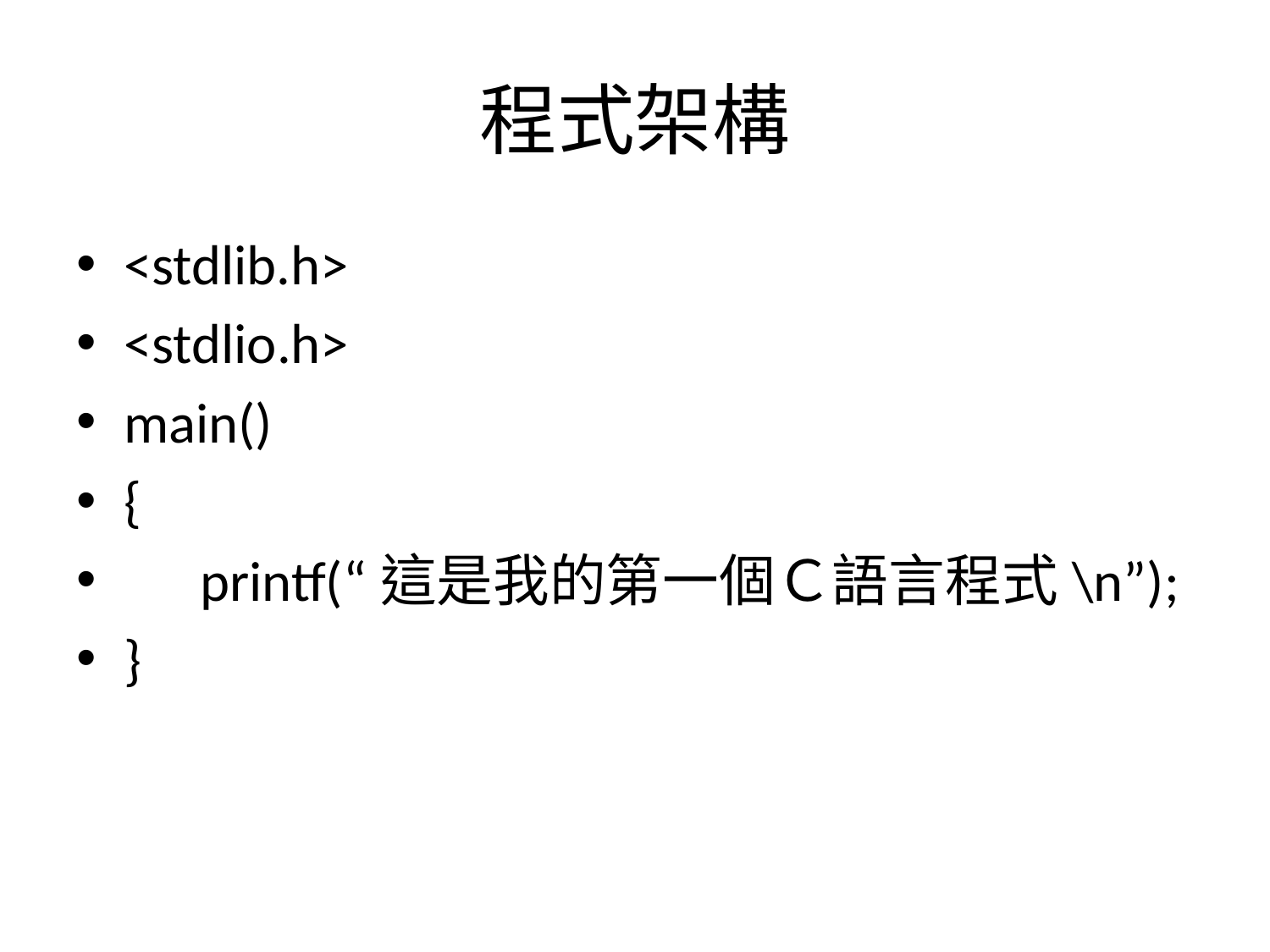

# 程式架構
<stdlib.h>
<stdlio.h>
main()
{
      printf(“這是我的第一個Ｃ語言程式\n”);
}